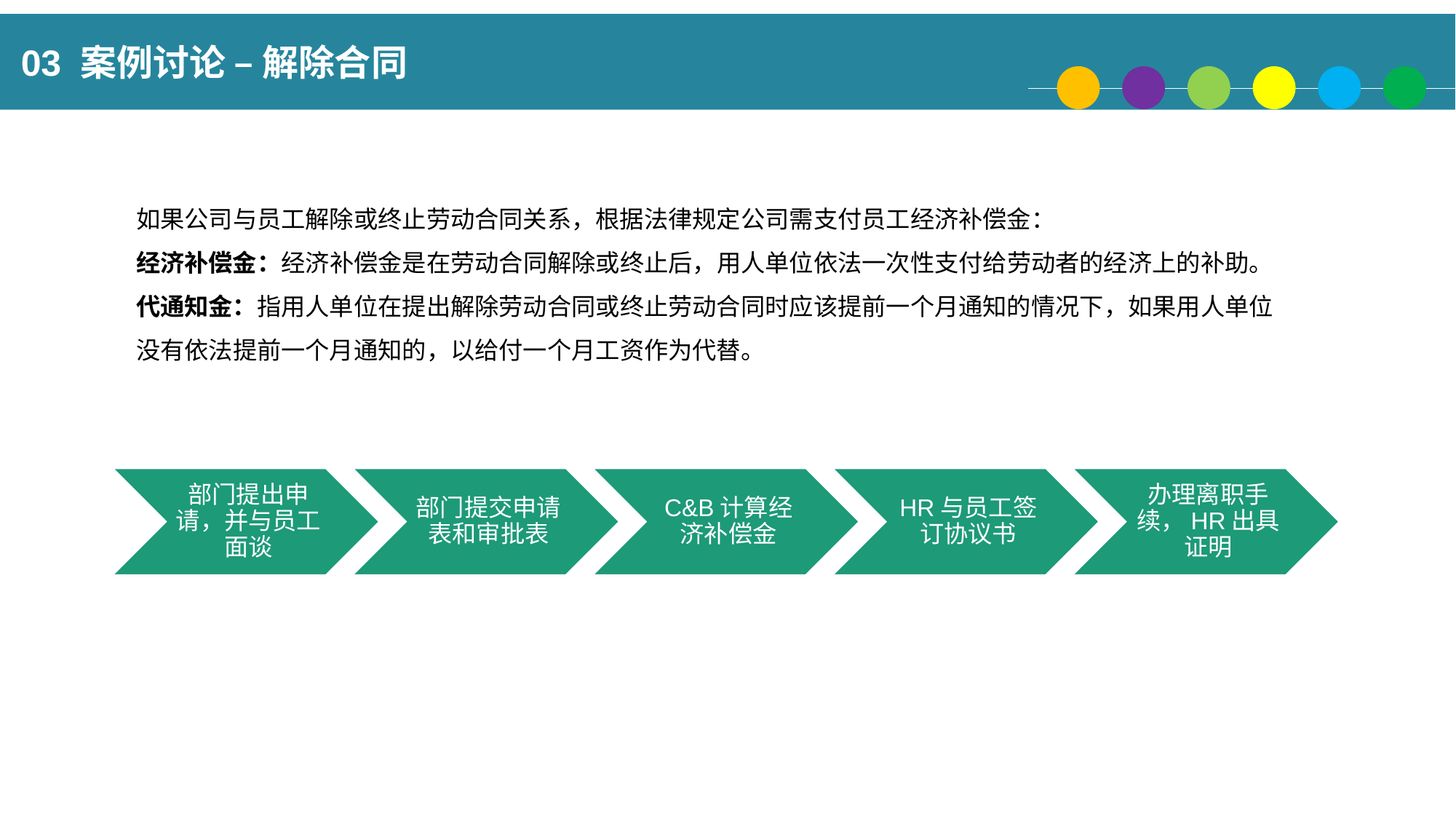

03 案例讨论 – 解除合同

如果公司与员工解除或终止劳动合同关系，根据法律规定公司需支付员工经济补偿金：
经济补偿金：经济补偿金是在劳动合同解除或终止后，用人单位依法一次性支付给劳动者的经济上的补助。
代通知金：指用人单位在提出解除劳动合同或终止劳动合同时应该提前一个月通知的情况下，如果用人单位没有依法提前一个月通知的，以给付一个月工资作为代替。

部门提出申请，并与员工面谈
部门提交申请表和审批表
C&B计算经济补偿金
HR与员工签订协议书
办理离职手续，HR出具证明
37